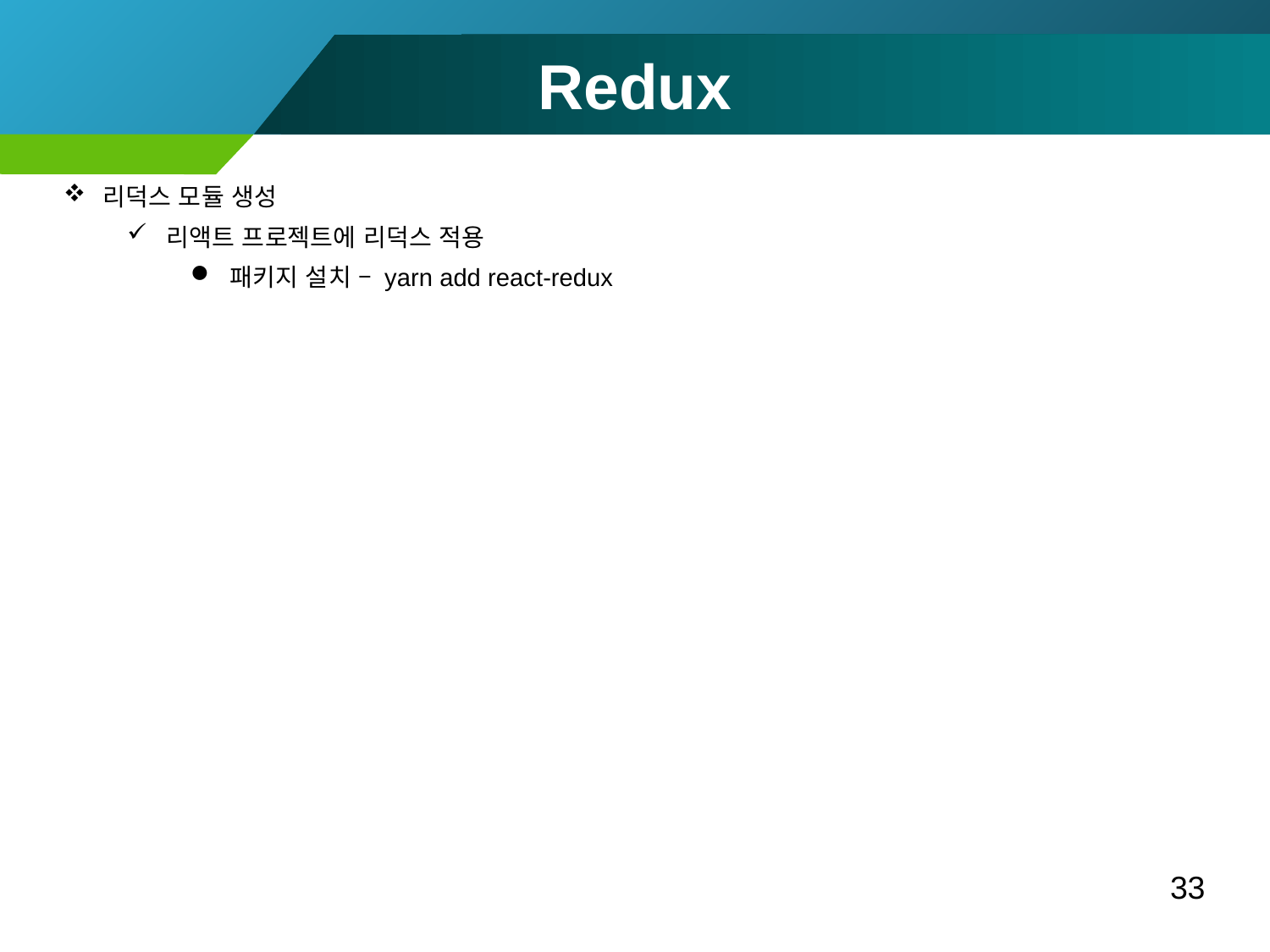

Redux
리덕스 모듈 생성
리액트 프로젝트에 리덕스 적용
패키지 설치 – yarn add react-redux

33